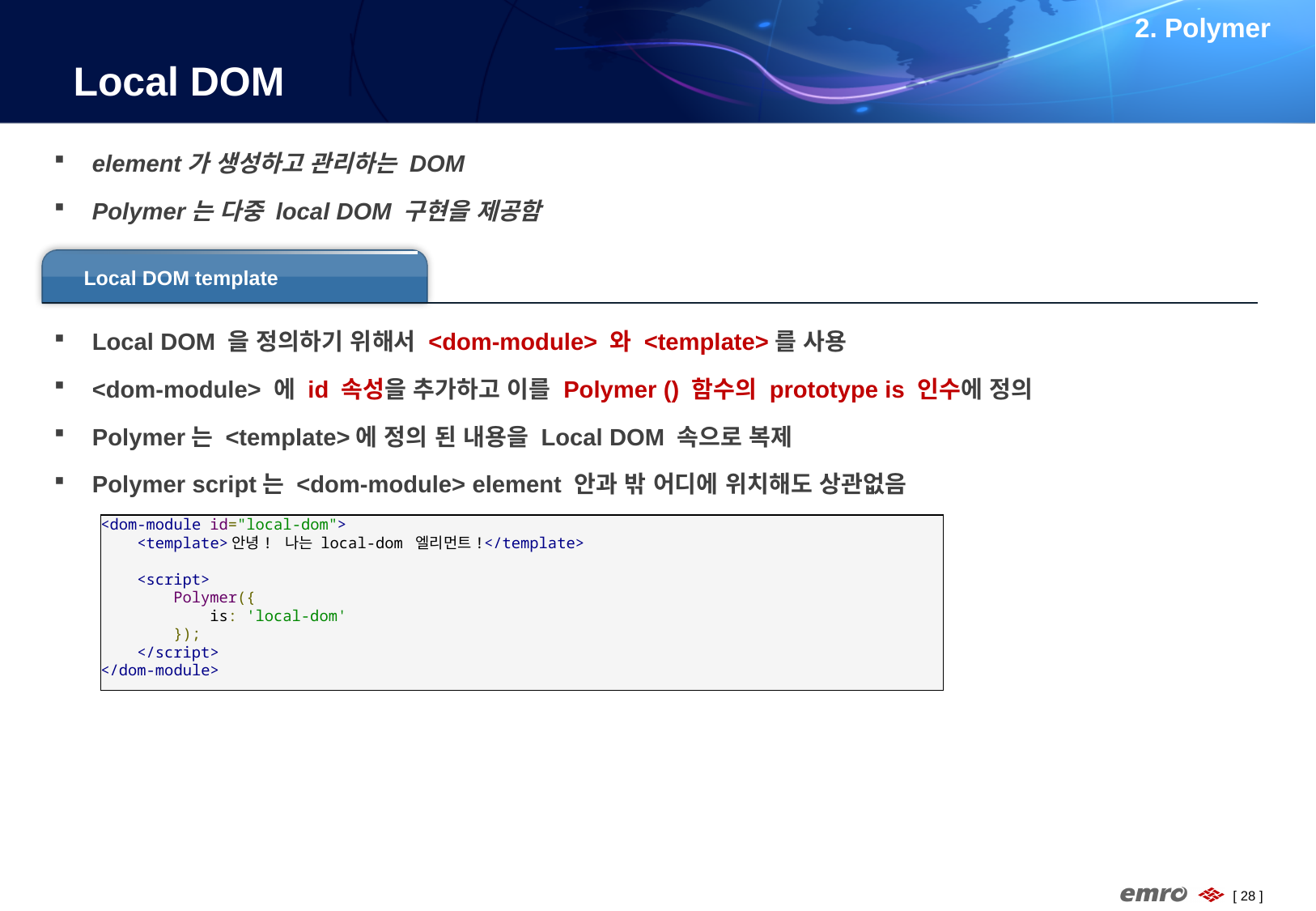

2. Polymer
# Local DOM
element가 생성하고 관리하는 DOM
Polymer는 다중 local DOM 구현을 제공함

Local DOM template
Local DOM 을 정의하기 위해서 <dom-module> 와 <template>를 사용
<dom-module> 에 id 속성을 추가하고 이를 Polymer () 함수의 prototype is 인수에 정의
Polymer는 <template>에 정의 된 내용을 Local DOM 속으로 복제
Polymer script는 <dom-module> element 안과 밖 어디에 위치해도 상관없음
<dom-module id="local-dom">
    <template>안녕! 나는 local-dom 엘리먼트!</template>

    <script>
        Polymer({
            is: 'local-dom'
        });
    </script>
</dom-module>